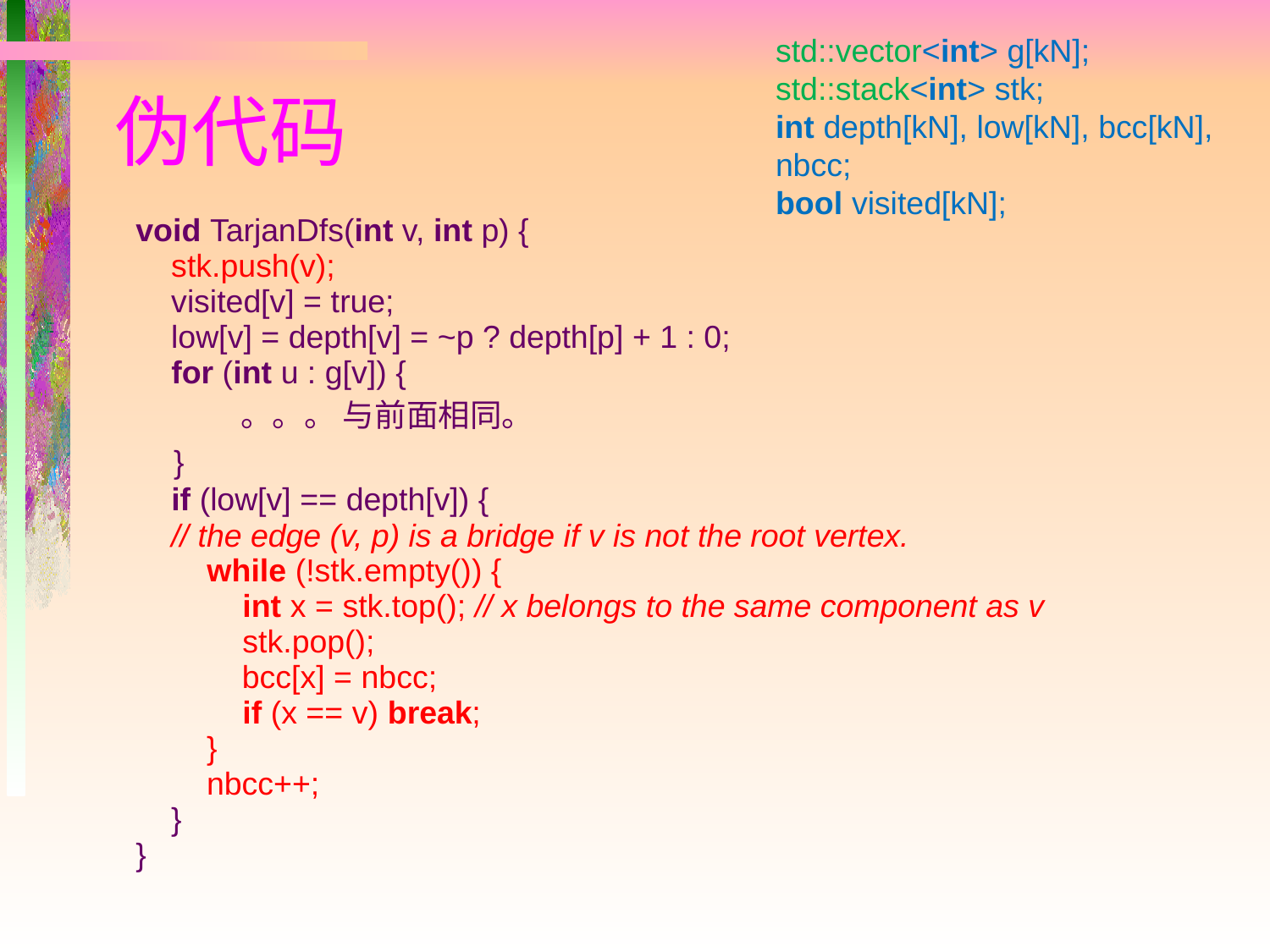

std::vector<int> g[kN];
std::stack<int> stk;
int depth[kN], low[kN], bcc[kN], nbcc;
bool visited[kN];
# 伪代码

| void TarjanDfs(int v, int p) { stk.push(v); visited[v] = true; low[v] = depth[v] = ~p ? depth[p] + 1 : 0; for (int u : g[v]) { 。。。 与前面相同。 } if (low[v] == depth[v]) { // the edge (v, p) is a bridge if v is not the root vertex. while (!stk.empty()) { int x = stk.top(); // x belongs to the same component as v stk.pop(); bcc[x] = nbcc; if (x == v) break; } nbcc++; } } |  |
| --- | --- |